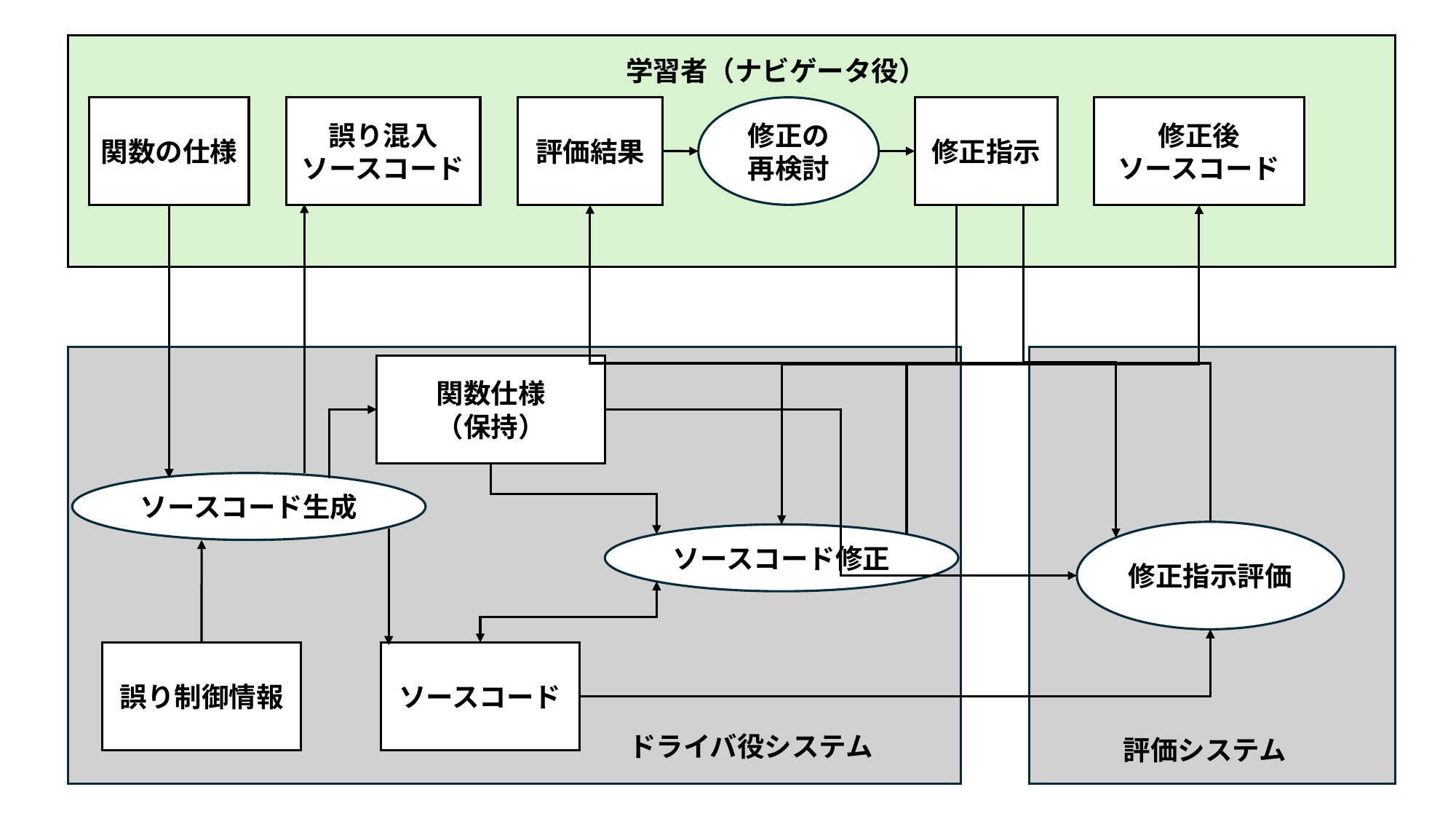

学習者（ナビゲータ役）
誤り混入
ソースコード
評価結果
修正の再検討
修正指示
修正後
ソースコード
関数の仕様

関数仕様
（保持）
ソースコード生成
修正指示評価
ソースコード修正
誤り制御情報
ソースコード
ドライバ役システム
評価システム